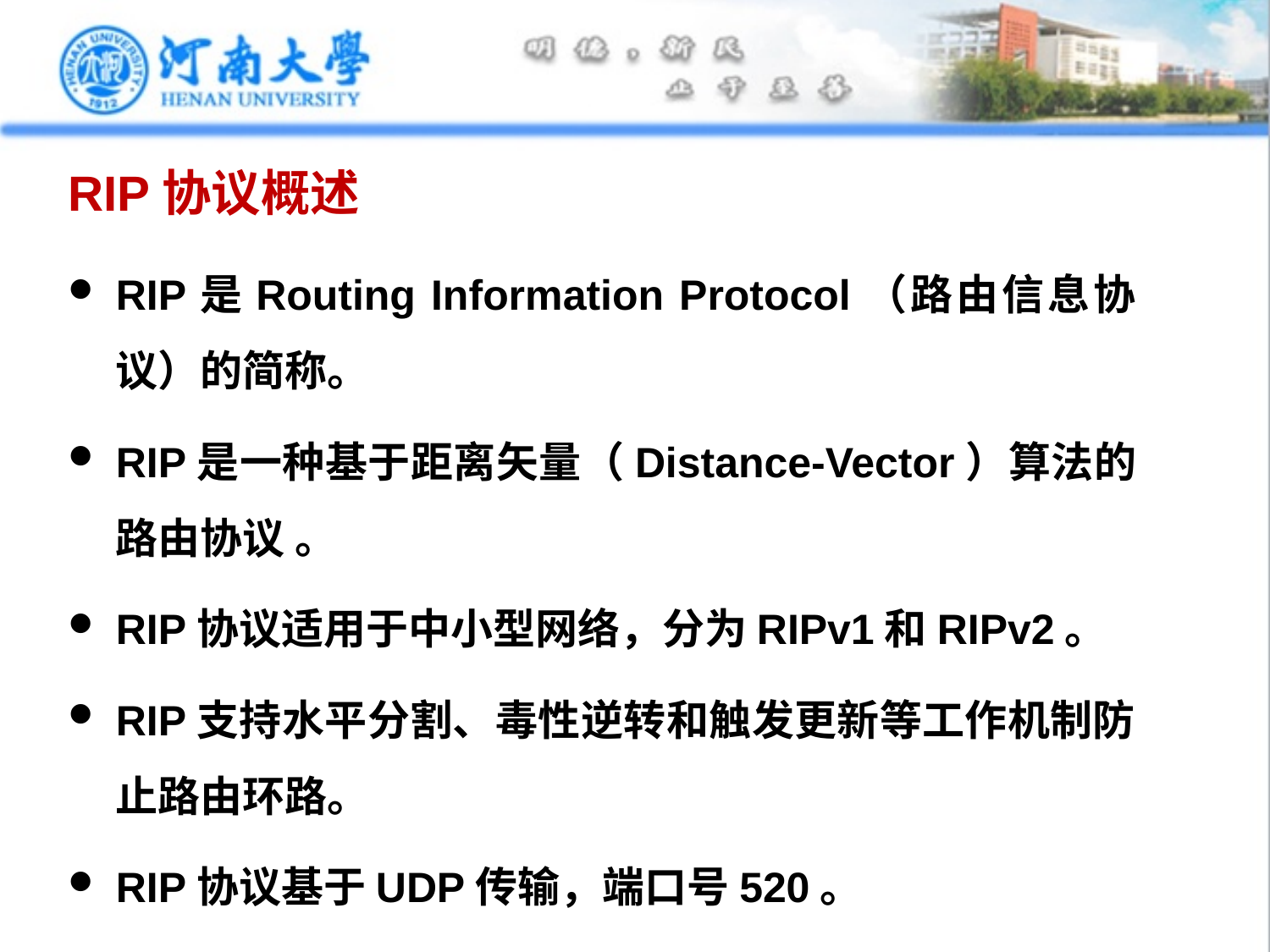

# RIP协议概述
RIP是Routing Information Protocol（路由信息协议）的简称。
RIP是一种基于距离矢量（Distance-Vector）算法的路由协议 。
RIP协议适用于中小型网络，分为RIPv1和RIPv2。
RIP支持水平分割、毒性逆转和触发更新等工作机制防止路由环路。
RIP协议基于UDP传输，端口号520。